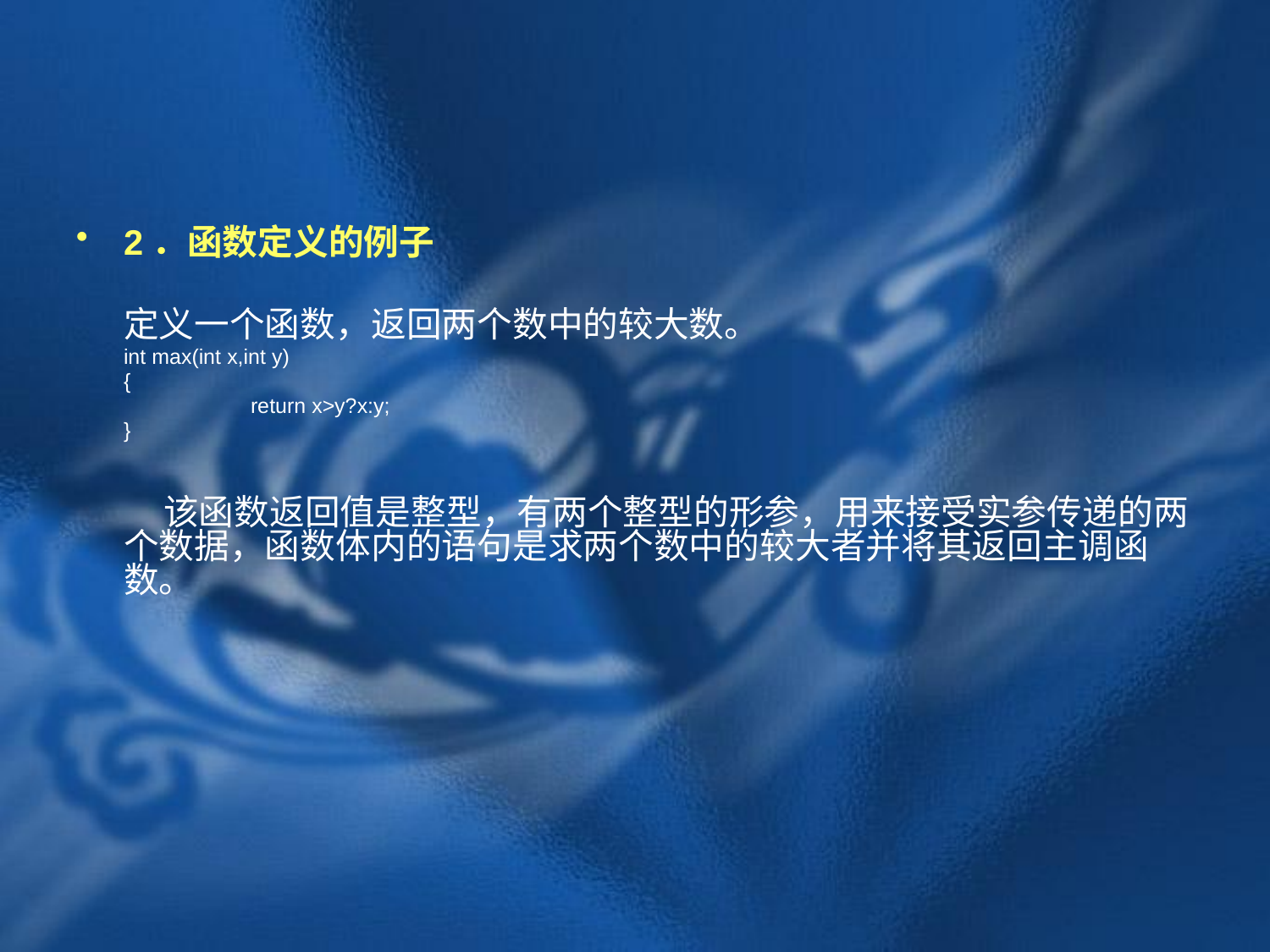

2．函数定义的例子

	定义一个函数，返回两个数中的较大数。
	int max(int x,int y)
	{
		return x>y?x:y;
	}

	    该函数返回值是整型，有两个整型的形参，用来接受实参传递的两个数据，函数体内的语句是求两个数中的较大者并将其返回主调函数。